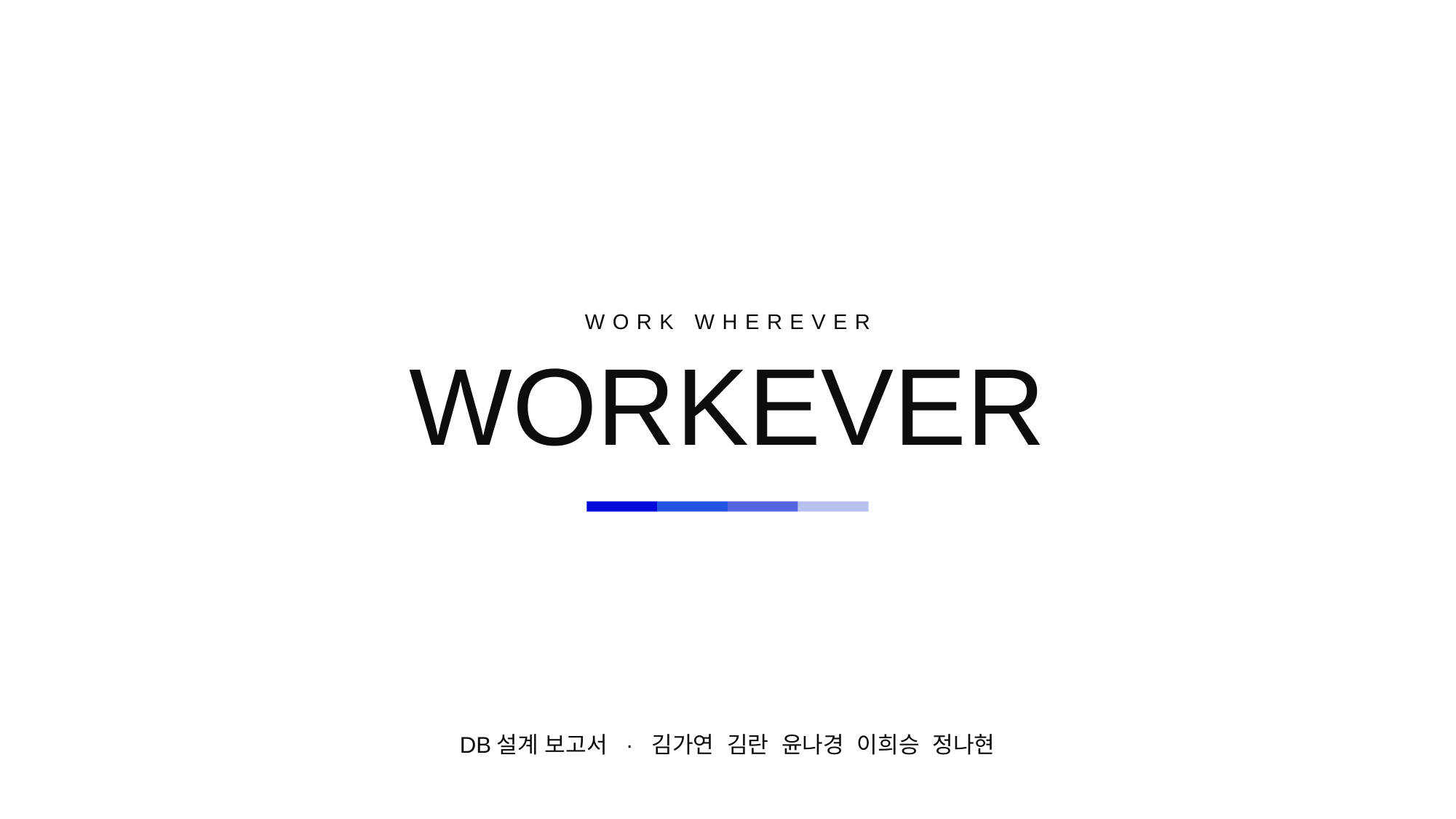

WORK WHEREVER
WORKEVER

DB설계 보고서  ·  김가연  김란  윤나경  이희승  정나현